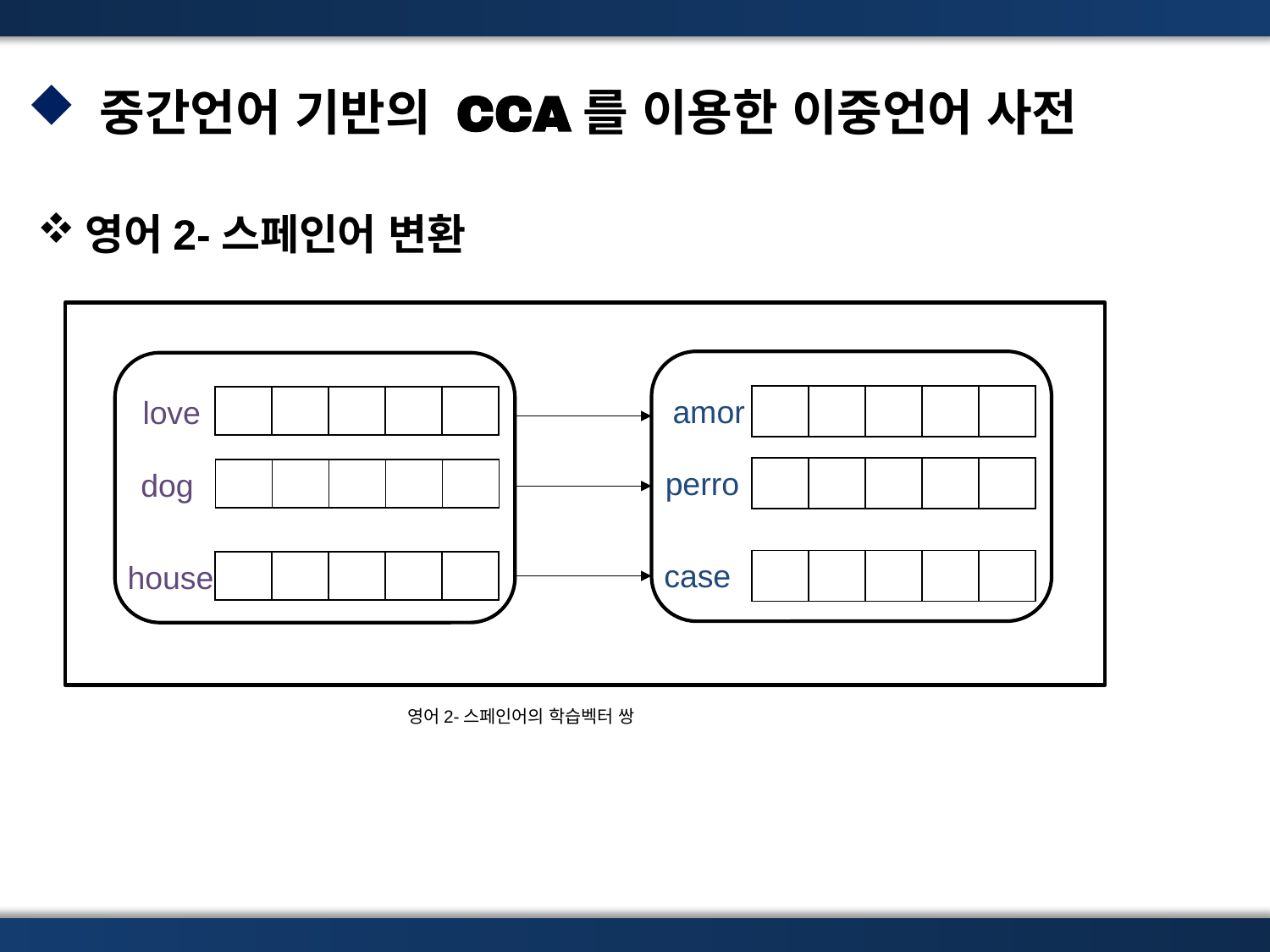

중간언어 기반의 CCA를 이용한 이중언어 사전

영어2-스페인어 변환

amor
|  |  |  |  |  |
| --- | --- | --- | --- | --- |
love
|  |  |  |  |  |
| --- | --- | --- | --- | --- |
perro
|  |  |  |  |  |
| --- | --- | --- | --- | --- |
dog
|  |  |  |  |  |
| --- | --- | --- | --- | --- |
case
|  |  |  |  |  |
| --- | --- | --- | --- | --- |
house
|  |  |  |  |  |
| --- | --- | --- | --- | --- |
영어2-스페인어의 학습벡터 쌍